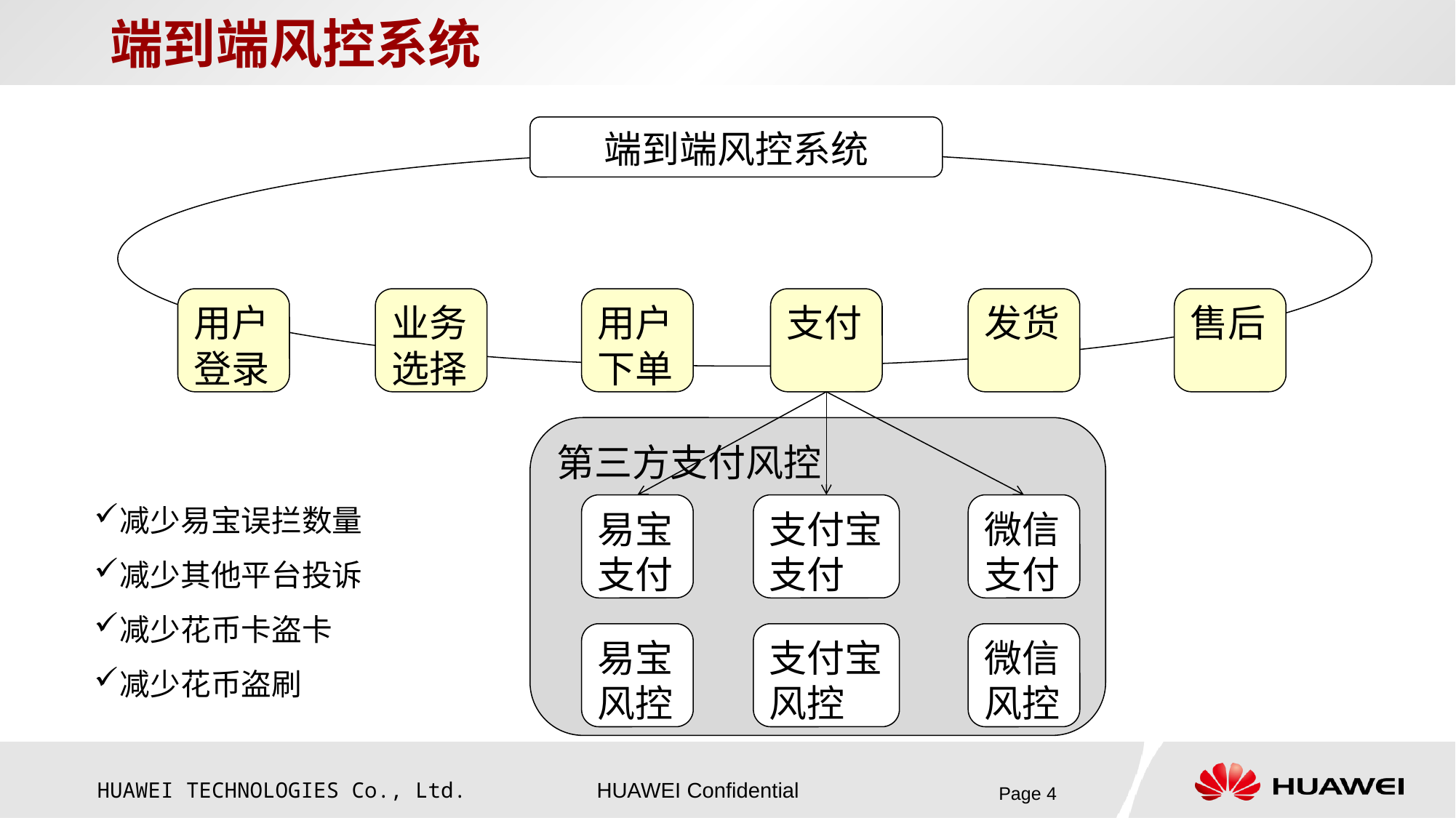

# 端到端风控系统
端到端风控系统

用户登录
业务选择
用户下单
支付
发货
售后
第三方支付风控
减少易宝误拦数量
减少其他平台投诉
减少花币卡盗卡
减少花币盗刷
易宝支付
支付宝支付
微信支付
易宝风控
支付宝风控
微信风控

Page 4